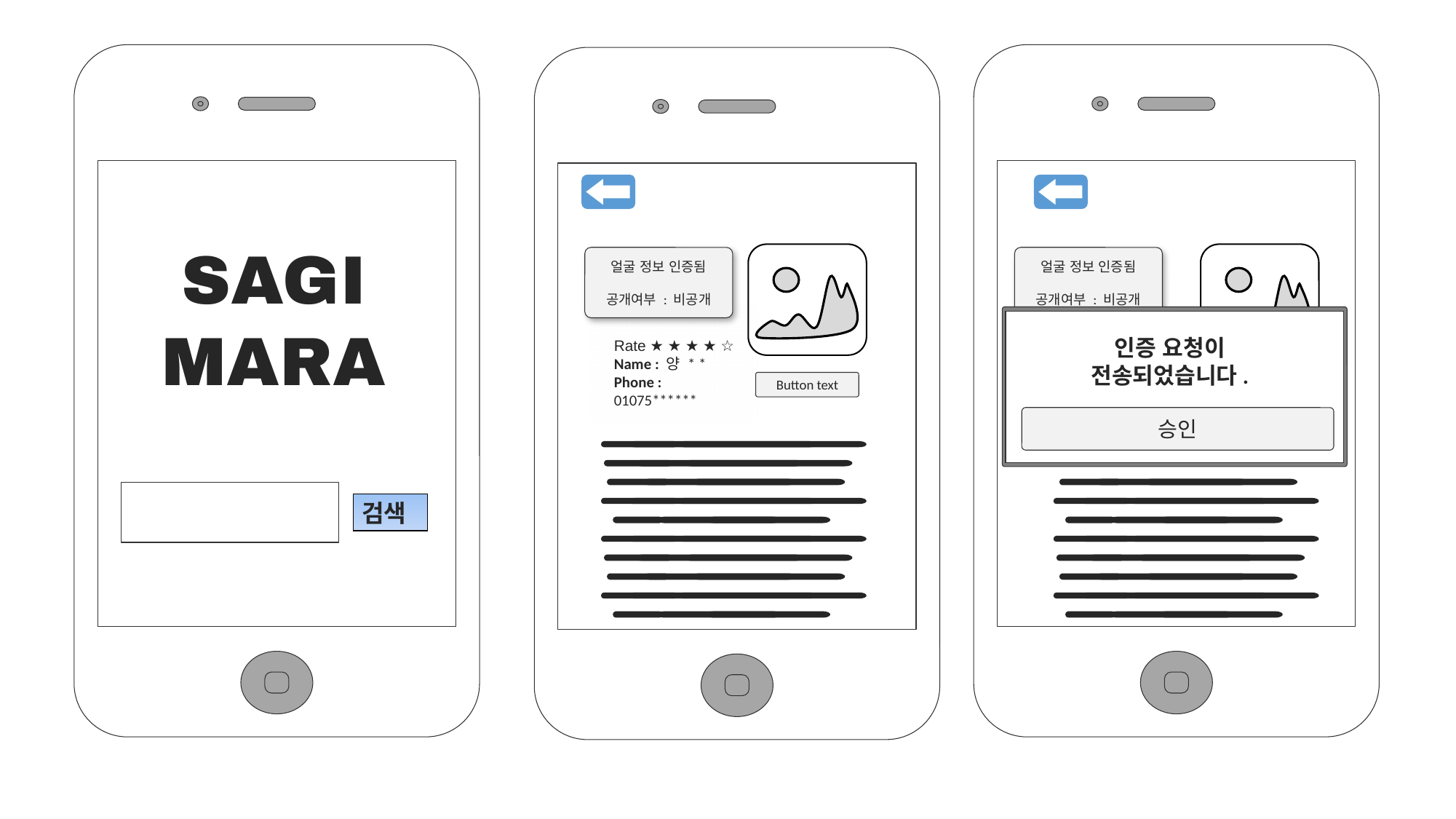

Button text

Button text

SAGI
MARA
얼굴 정보 인증됨

공개여부 : 비공개
얼굴 정보 인증됨

공개여부 : 비공개

Rate ★ ★ ★ ★ ☆
Name : 양 * *
Phone : 01075******

Rate ★ ★ ★ ★ ☆
Name : 양 * *
Phone : 01075******

인증 요청이 전송되었습니다.

승인
Abort
Cancel

검색